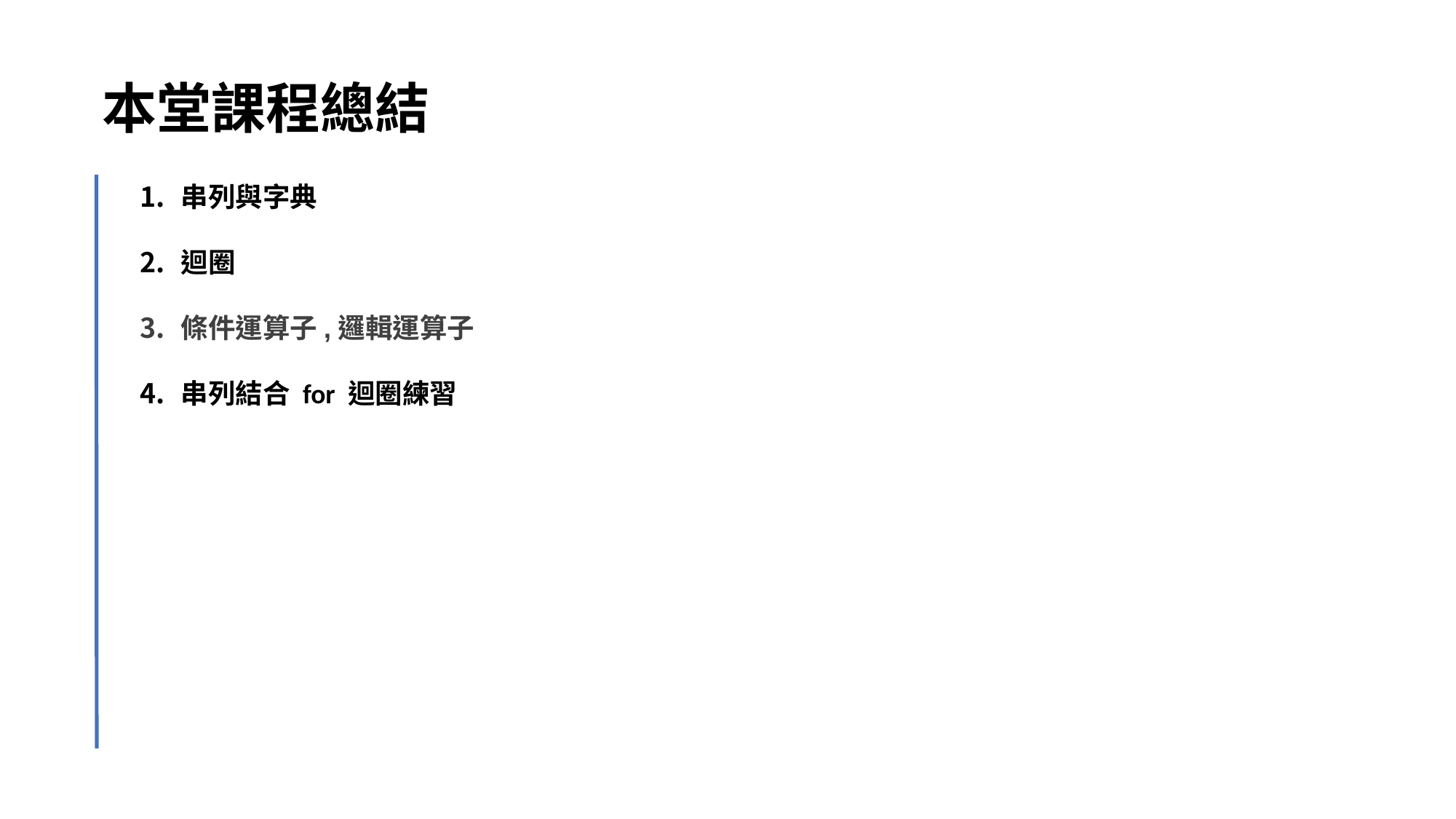

本堂課程總結

串列與字典

迴圈

條件運算子,邏輯運算子

串列結合 for 迴圈練習